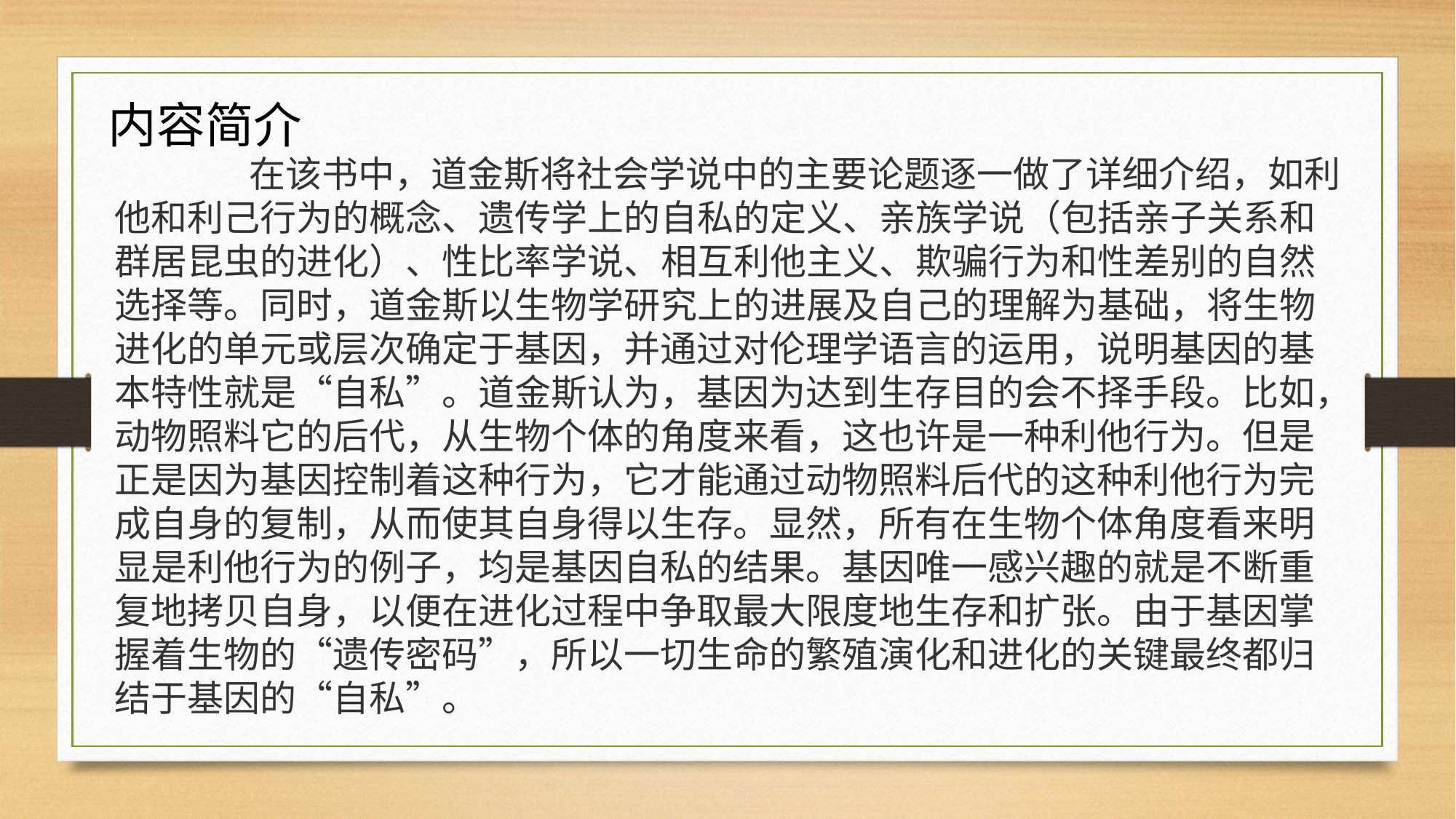

内容简介
	  在该书中，道金斯将社会学说中的主要论题逐一做了详细介绍，如利他和利己行为的概念、遗传学上的自私的定义、亲族学说（包括亲子关系和群居昆虫的进化）、性比率学说、相互利他主义、欺骗行为和性差别的自然选择等。同时，道金斯以生物学研究上的进展及自己的理解为基础，将生物进化的单元或层次确定于基因，并通过对伦理学语言的运用，说明基因的基本特性就是“自私”。道金斯认为，基因为达到生存目的会不择手段。比如，动物照料它的后代，从生物个体的角度来看，这也许是一种利他行为。但是正是因为基因控制着这种行为，它才能通过动物照料后代的这种利他行为完成自身的复制，从而使其自身得以生存。显然，所有在生物个体角度看来明显是利他行为的例子，均是基因自私的结果。基因唯一感兴趣的就是不断重复地拷贝自身，以便在进化过程中争取最大限度地生存和扩张。由于基因掌握着生物的“遗传密码”，所以一切生命的繁殖演化和进化的关键最终都归结于基因的“自私”。